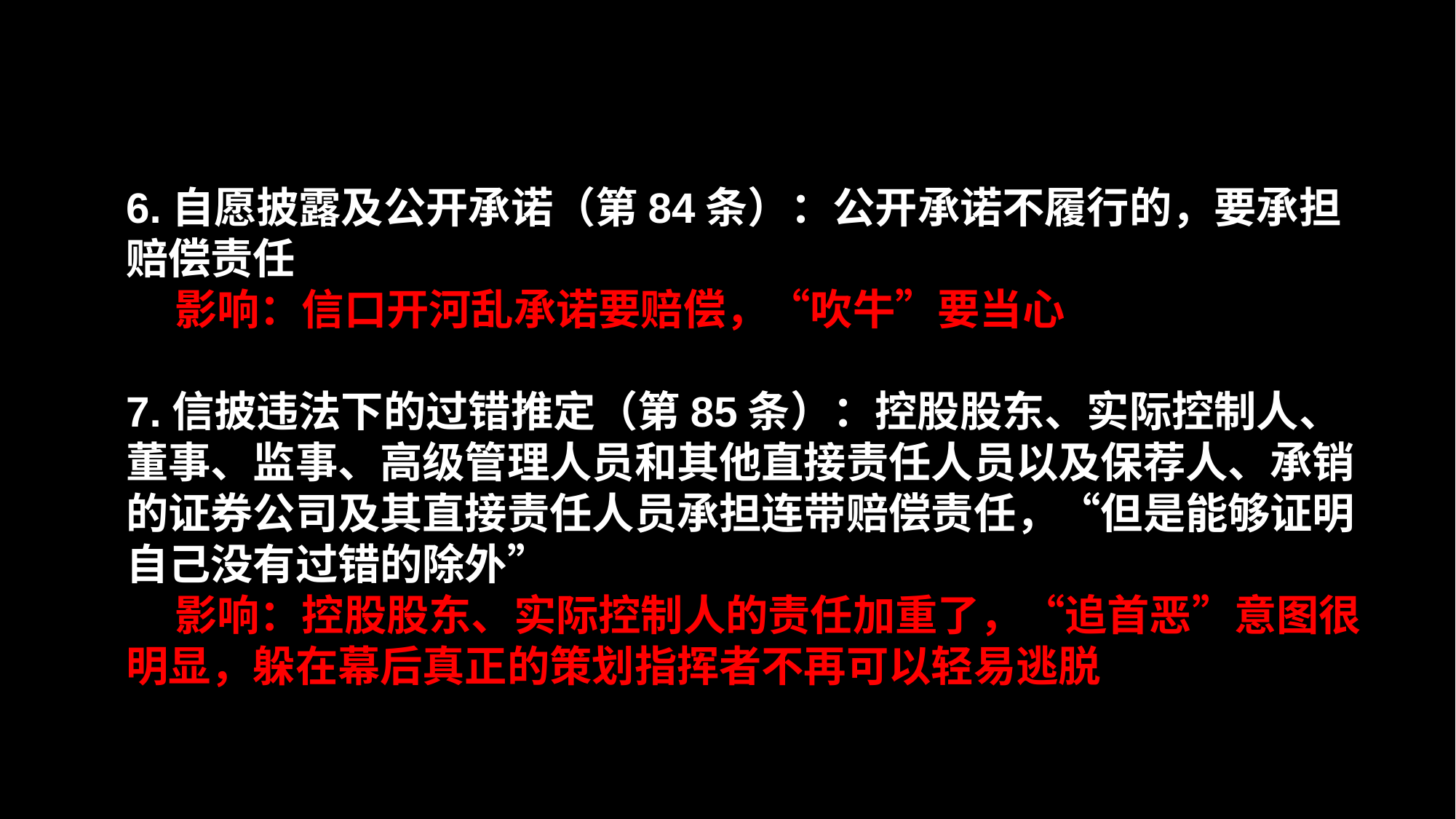

6.自愿披露及公开承诺（第84条）：公开承诺不履行的，要承担赔偿责任
    影响：信口开河乱承诺要赔偿，“吹牛”要当心

7.信披违法下的过错推定（第85条）：控股股东、实际控制人、董事、监事、高级管理人员和其他直接责任人员以及保荐人、承销的证券公司及其直接责任人员承担连带赔偿责任，“但是能够证明自己没有过错的除外”
    影响：控股股东、实际控制人的责任加重了，“追首恶”意图很明显，躲在幕后真正的策划指挥者不再可以轻易逃脱